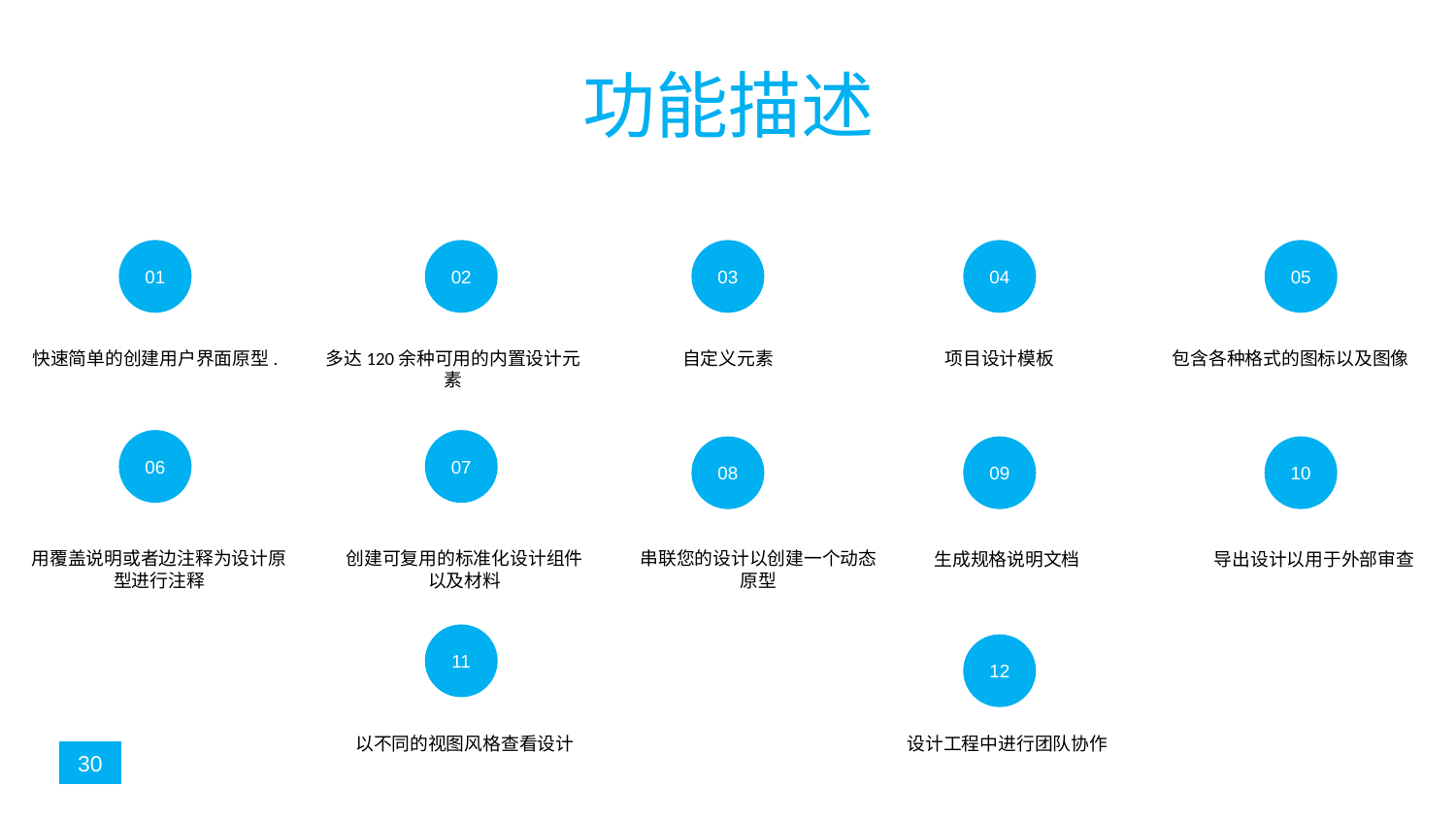

# 功能描述

01
02
03
04
05
快速简单的创建用户界面原型.
多达120余种可用的内置设计元素
自定义元素
项目设计模板
包含各种格式的图标以及图像
06
07
08
09
10
用覆盖说明或者边注释为设计原型进行注释
创建可复用的标准化设计组件以及材料
串联您的设计以创建一个动态原型
生成规格说明文档
导出设计以用于外部审查
11
12
以不同的视图风格查看设计
设计工程中进行团队协作
30